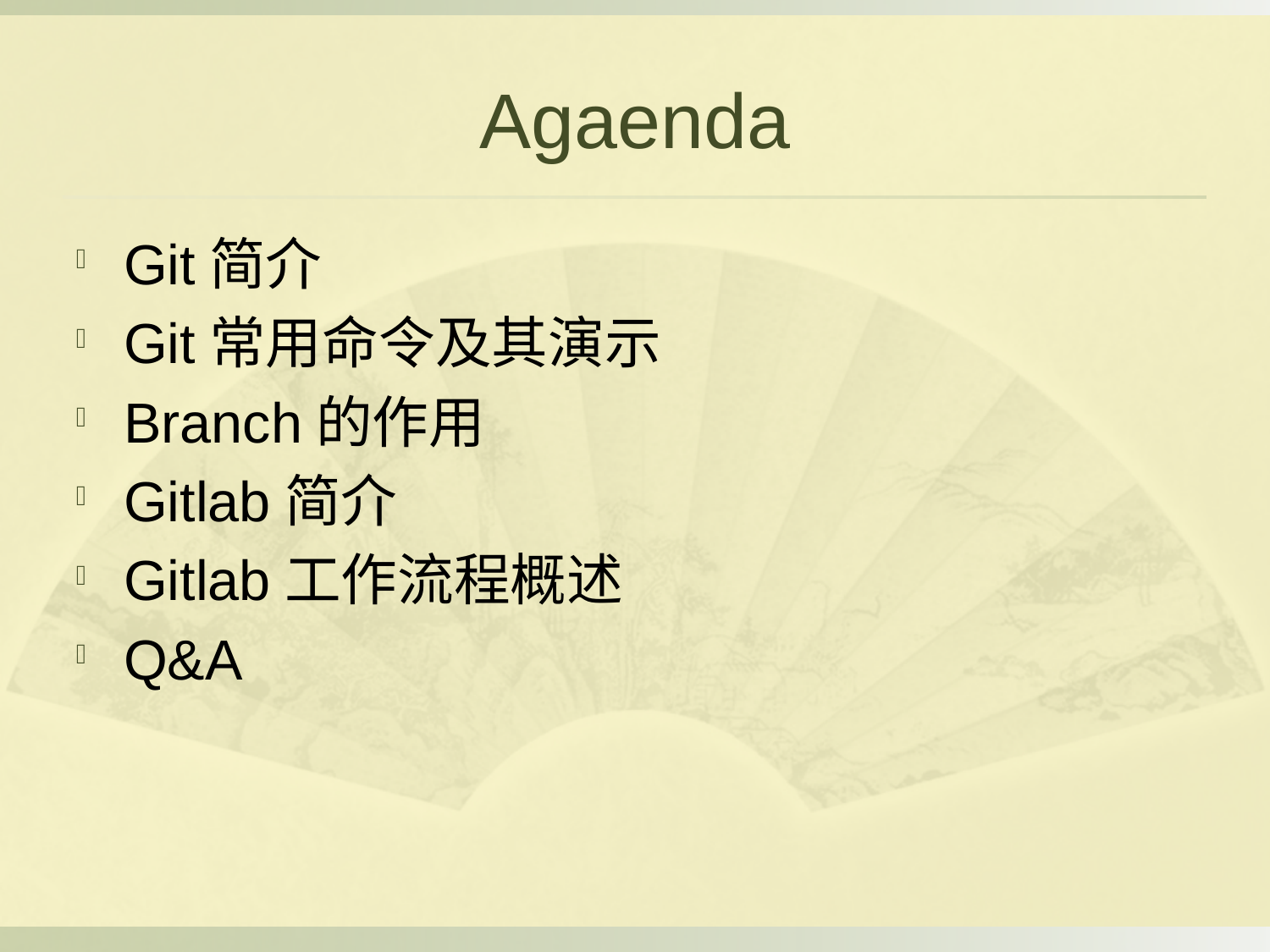

# Agaenda
Git简介
Git常用命令及其演示
Branch的作用
Gitlab简介
Gitlab工作流程概述
Q&A